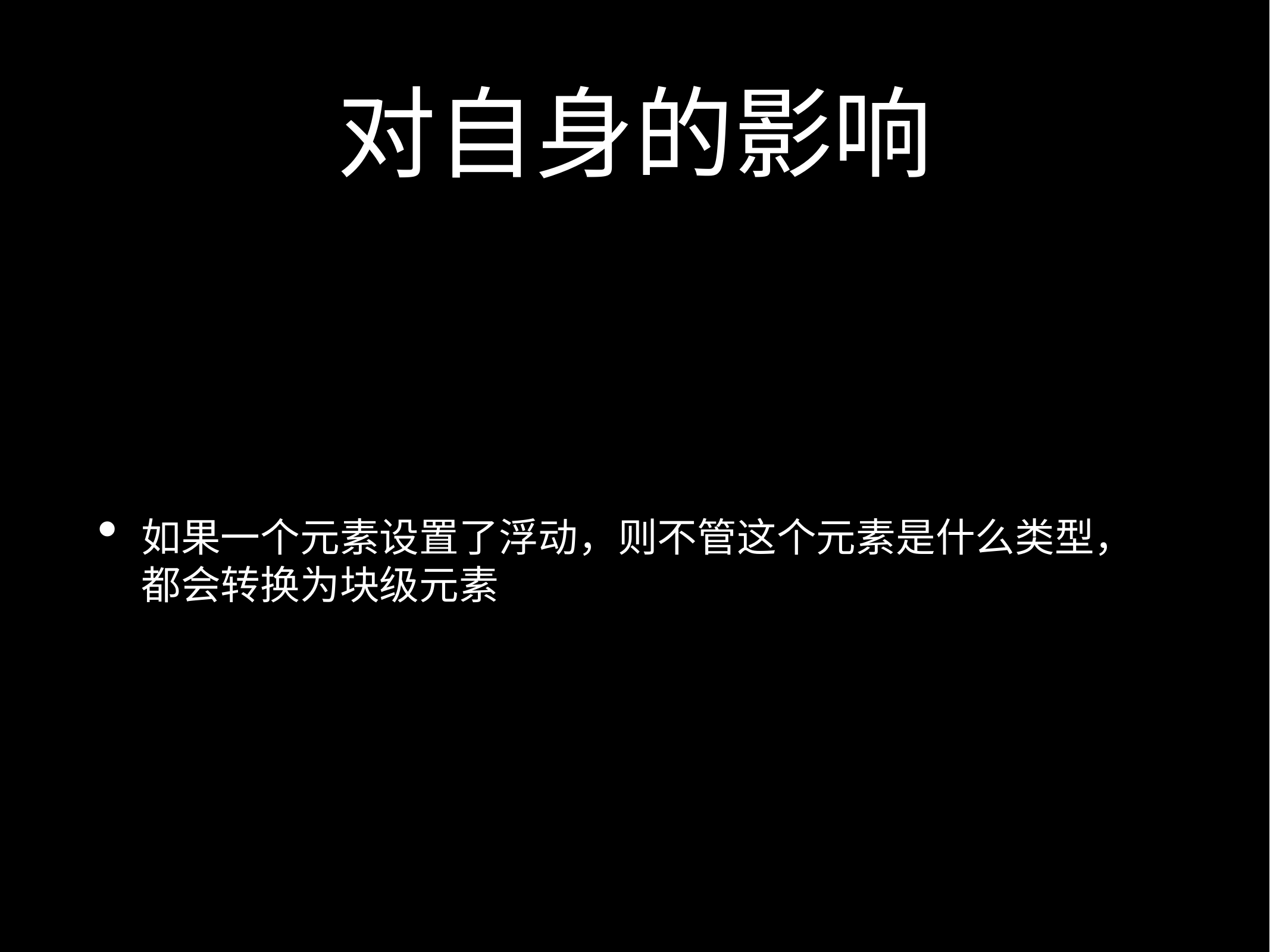

# 对自身的影响
如果一个元素设置了浮动，则不管这个元素是什么类型，都会转换为块级元素